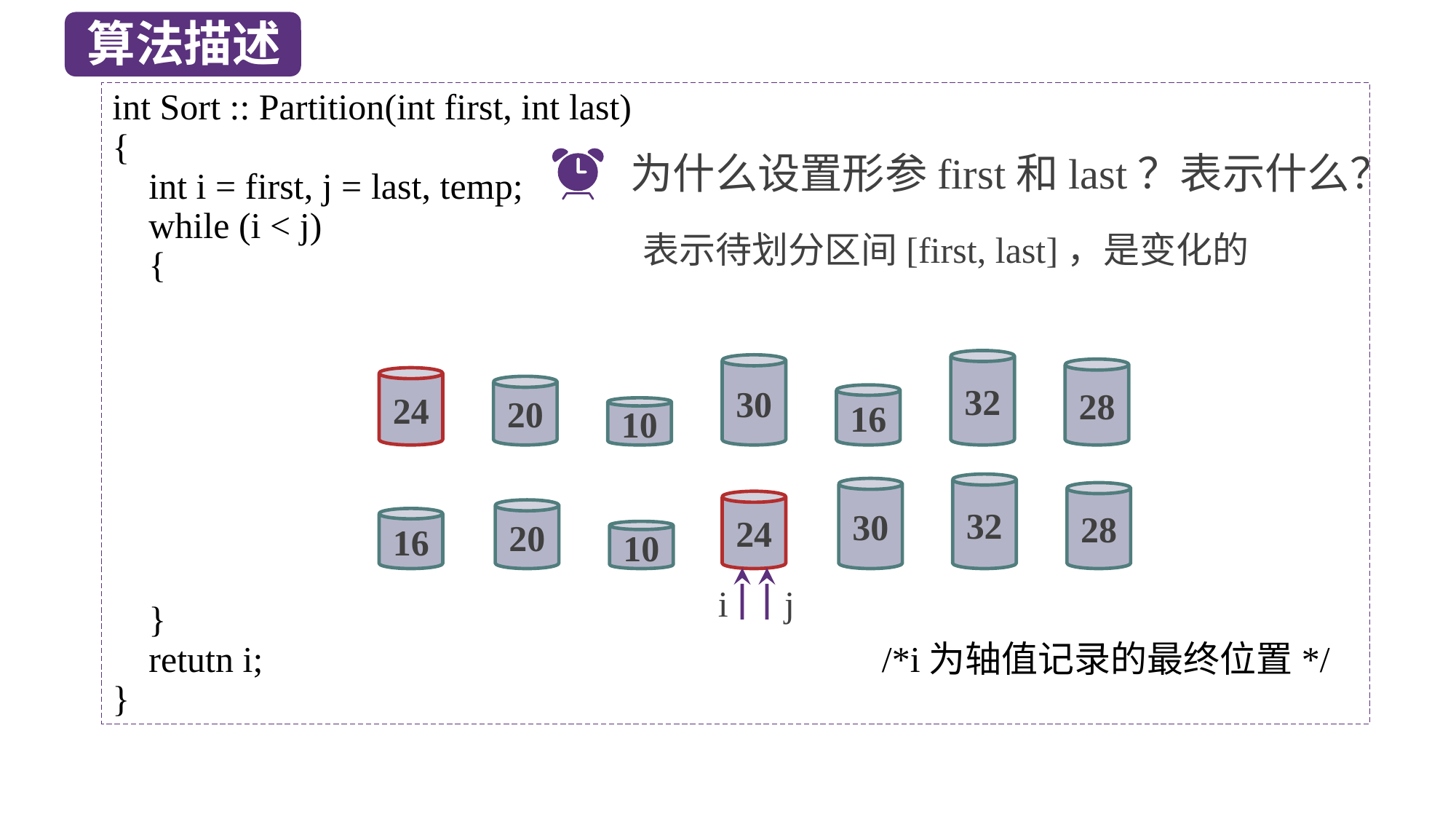

算法描述

int Sort :: Partition(int first, int last)
{
    int i = first, j = last, temp;
    while (i < j)
    {

    }
    retutn i;                                                                    /*i为轴值记录的最终位置*/
}
为什么设置形参first和last？表示什么？

表示待划分区间[first, last]，是变化的
32
30
28
24
20
16
10
32
30
28
24
20
16
10

j

i